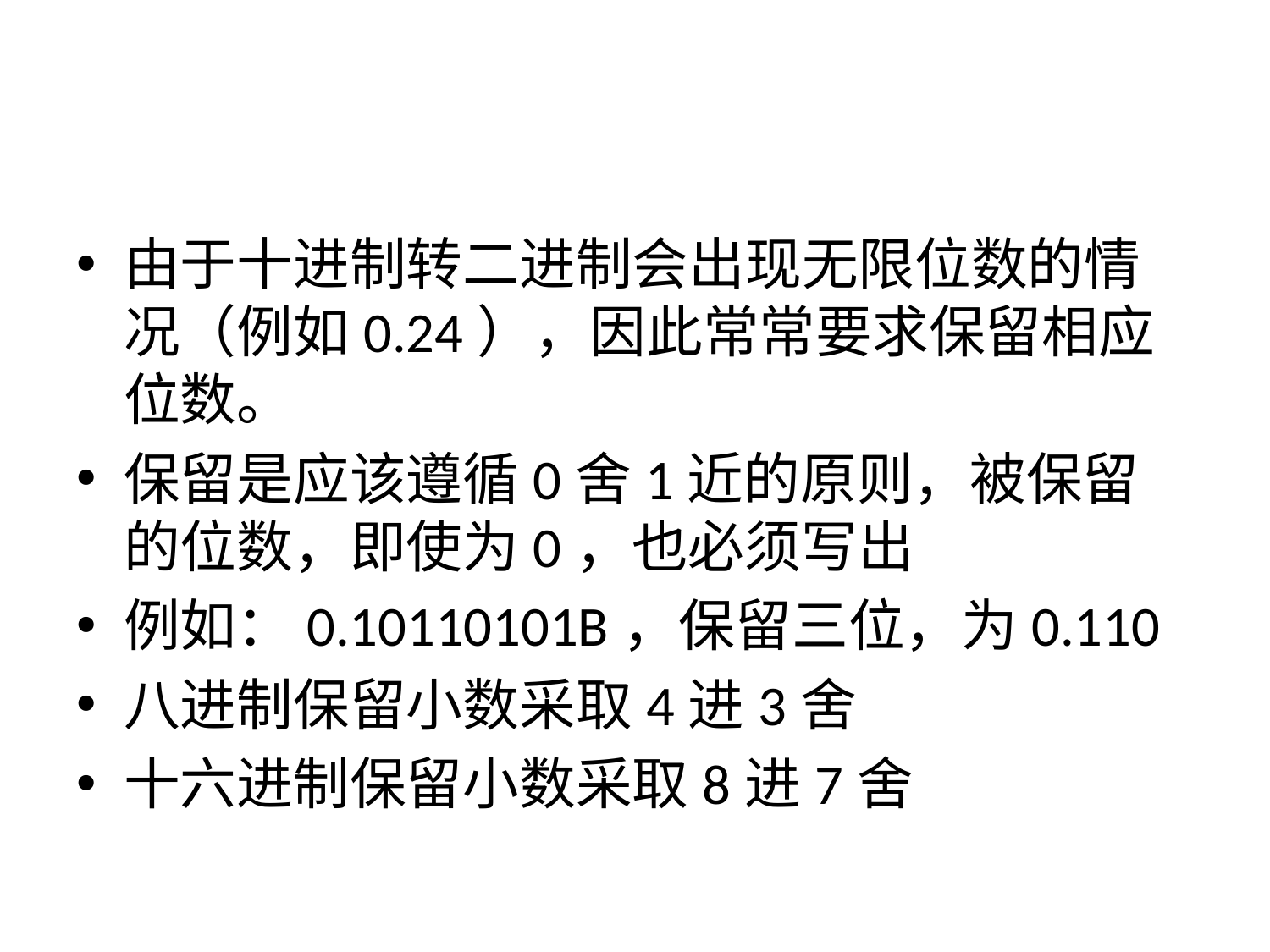

#
由于十进制转二进制会出现无限位数的情况（例如0.24），因此常常要求保留相应位数。
保留是应该遵循0舍1近的原则，被保留的位数，即使为0，也必须写出
例如：0.10110101B，保留三位，为0.110
八进制保留小数采取4进3舍
十六进制保留小数采取8进7舍